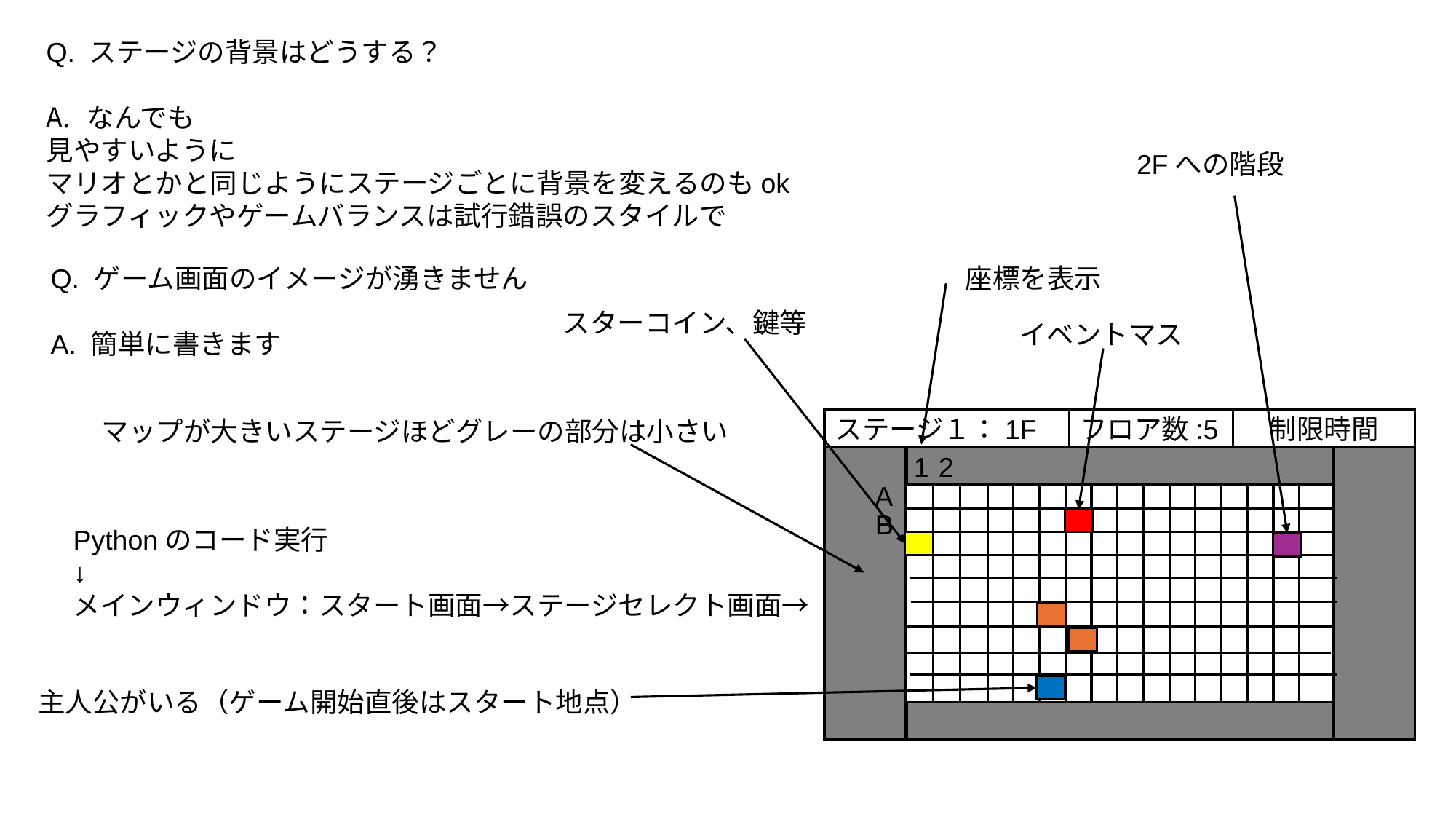

Q. ステージの背景はどうする？

なんでも
見やすいように
マリオとかと同じようにステージごとに背景を変えるのもok
グラフィックやゲームバランスは試行錯誤のスタイルで
2Fへの階段
Q. ゲーム画面のイメージが湧きません

A. 簡単に書きます
座標を表示
スターコイン、鍵等
イベントマス
マップが大きいステージほどグレーの部分は小さい

ステージ１：1F
フロア数:5
制限時間
1
2

A
B

Pythonのコード実行
↓
メインウィンドウ：スタート画面→ステージセレクト画面→

主人公がいる（ゲーム開始直後はスタート地点）